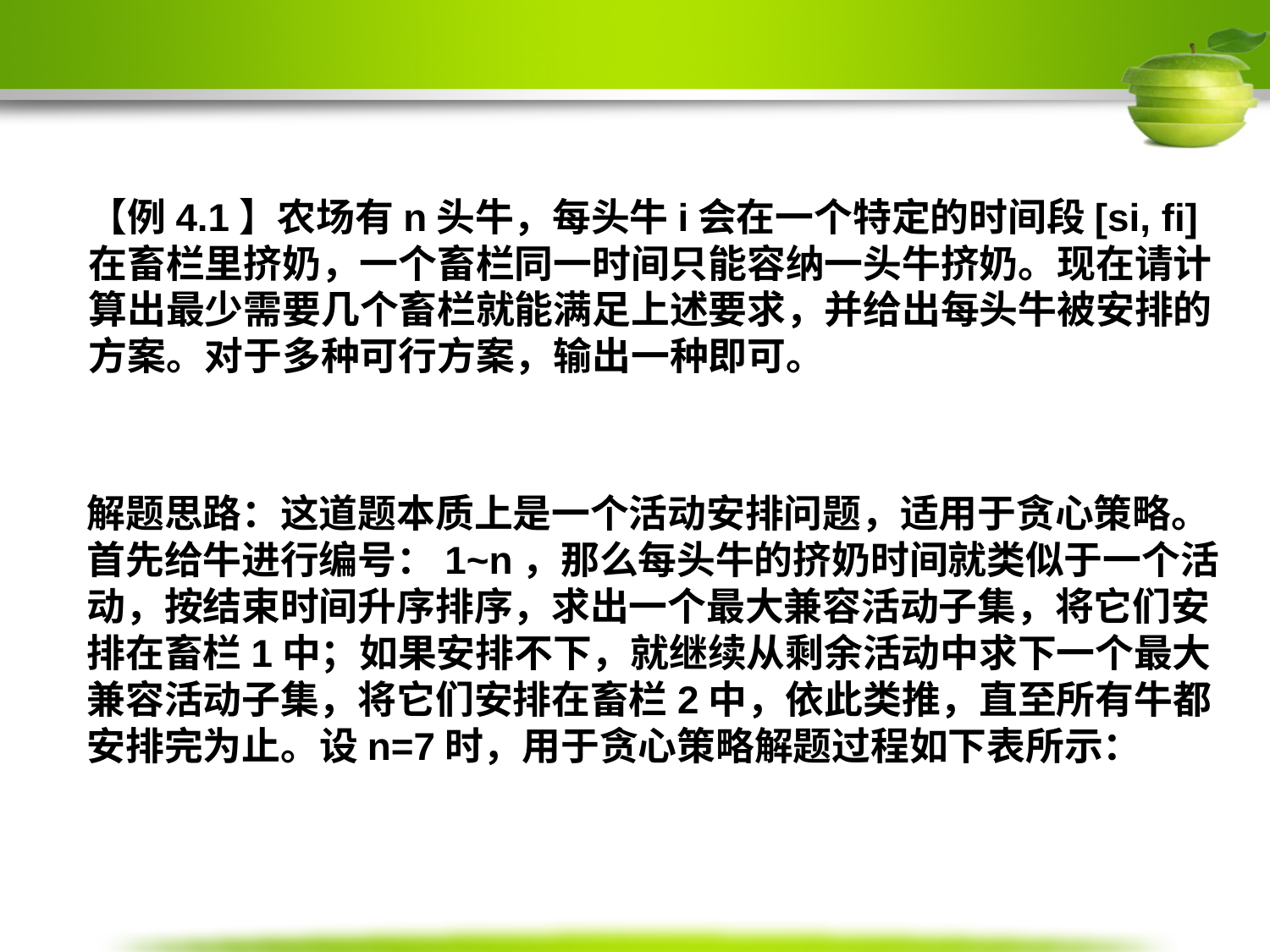

【例4.1】农场有n头牛，每头牛i会在一个特定的时间段[si, fi]在畜栏里挤奶，一个畜栏同一时间只能容纳一头牛挤奶。现在请计算出最少需要几个畜栏就能满足上述要求，并给出每头牛被安排的方案。对于多种可行方案，输出一种即可。
解题思路：这道题本质上是一个活动安排问题，适用于贪心策略。首先给牛进行编号：1~n，那么每头牛的挤奶时间就类似于一个活动，按结束时间升序排序，求出一个最大兼容活动子集，将它们安排在畜栏1中；如果安排不下，就继续从剩余活动中求下一个最大兼容活动子集，将它们安排在畜栏2中，依此类推，直至所有牛都安排完为止。设n=7时，用于贪心策略解题过程如下表所示：
9